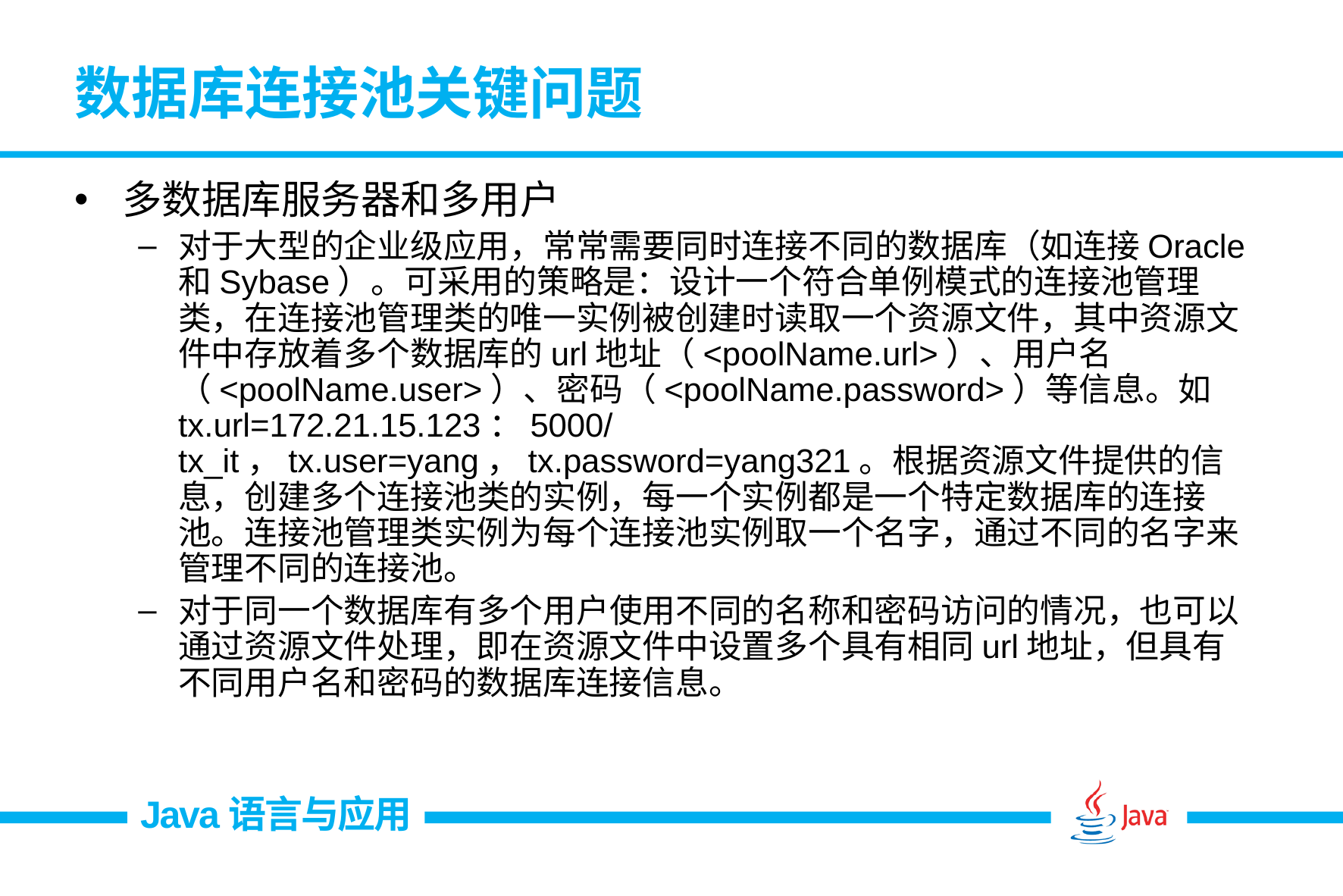

# 数据库连接池关键问题
多数据库服务器和多用户
对于大型的企业级应用，常常需要同时连接不同的数据库（如连接Oracle和Sybase）。可采用的策略是：设计一个符合单例模式的连接池管理类，在连接池管理类的唯一实例被创建时读取一个资源文件，其中资源文件中存放着多个数据库的url地址（<poolName.url>）、用户名（<poolName.user>）、密码（<poolName.password>）等信息。如tx.url=172.21.15.123：5000/tx_it，tx.user=yang，tx.password=yang321。根据资源文件提供的信息，创建多个连接池类的实例，每一个实例都是一个特定数据库的连接池。连接池管理类实例为每个连接池实例取一个名字，通过不同的名字来管理不同的连接池。
对于同一个数据库有多个用户使用不同的名称和密码访问的情况，也可以通过资源文件处理，即在资源文件中设置多个具有相同url地址，但具有不同用户名和密码的数据库连接信息。